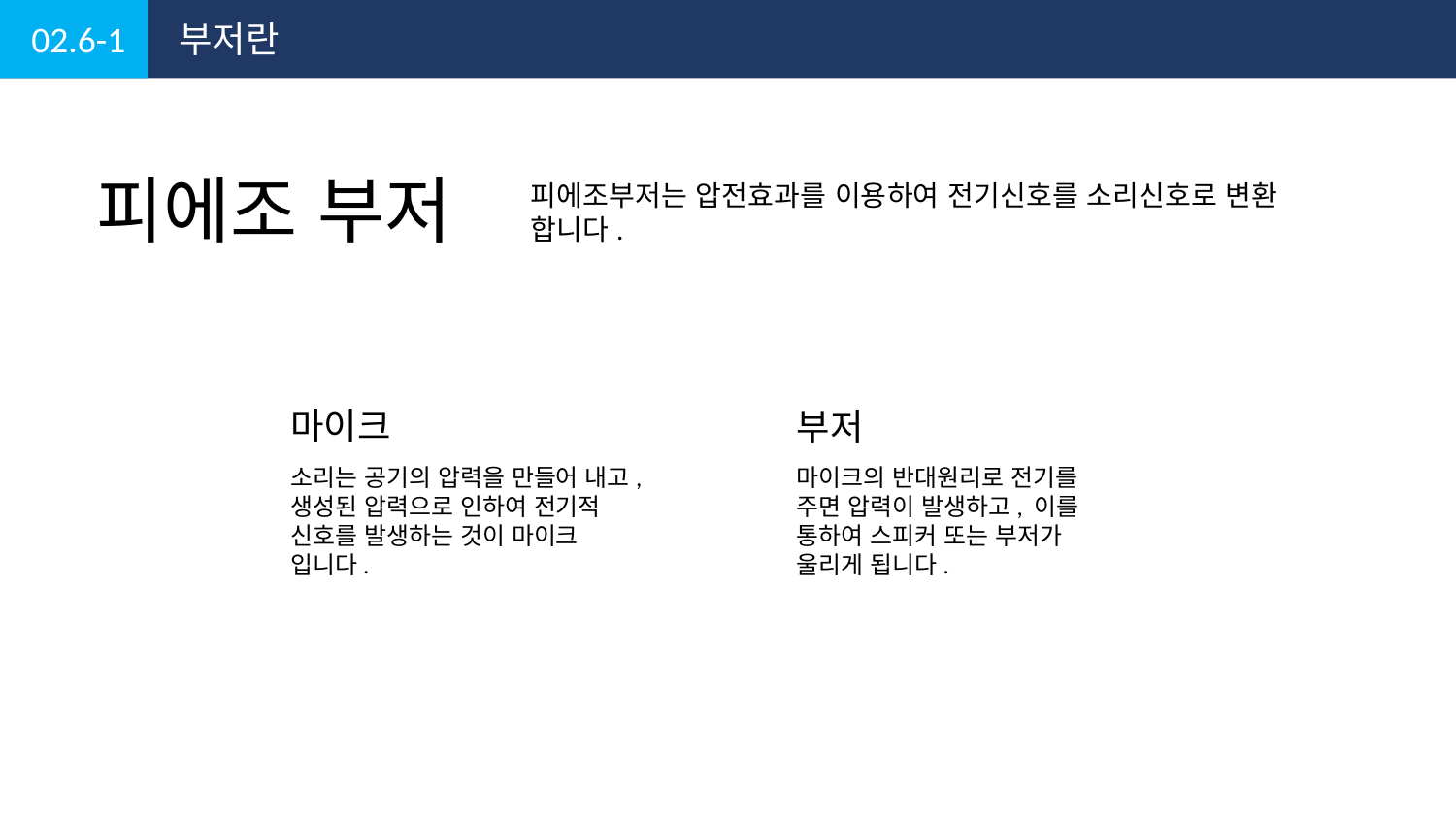

02.6-1
부저란
피에조 부저
피에조부저는 압전효과를 이용하여 전기신호를 소리신호로 변환 합니다.
마이크
부저
소리는 공기의 압력을 만들어 내고, 생성된 압력으로 인하여 전기적 신호를 발생하는 것이 마이크 입니다.
마이크의 반대원리로 전기를 주면 압력이 발생하고, 이를 통하여 스피커 또는 부저가 울리게 됩니다.